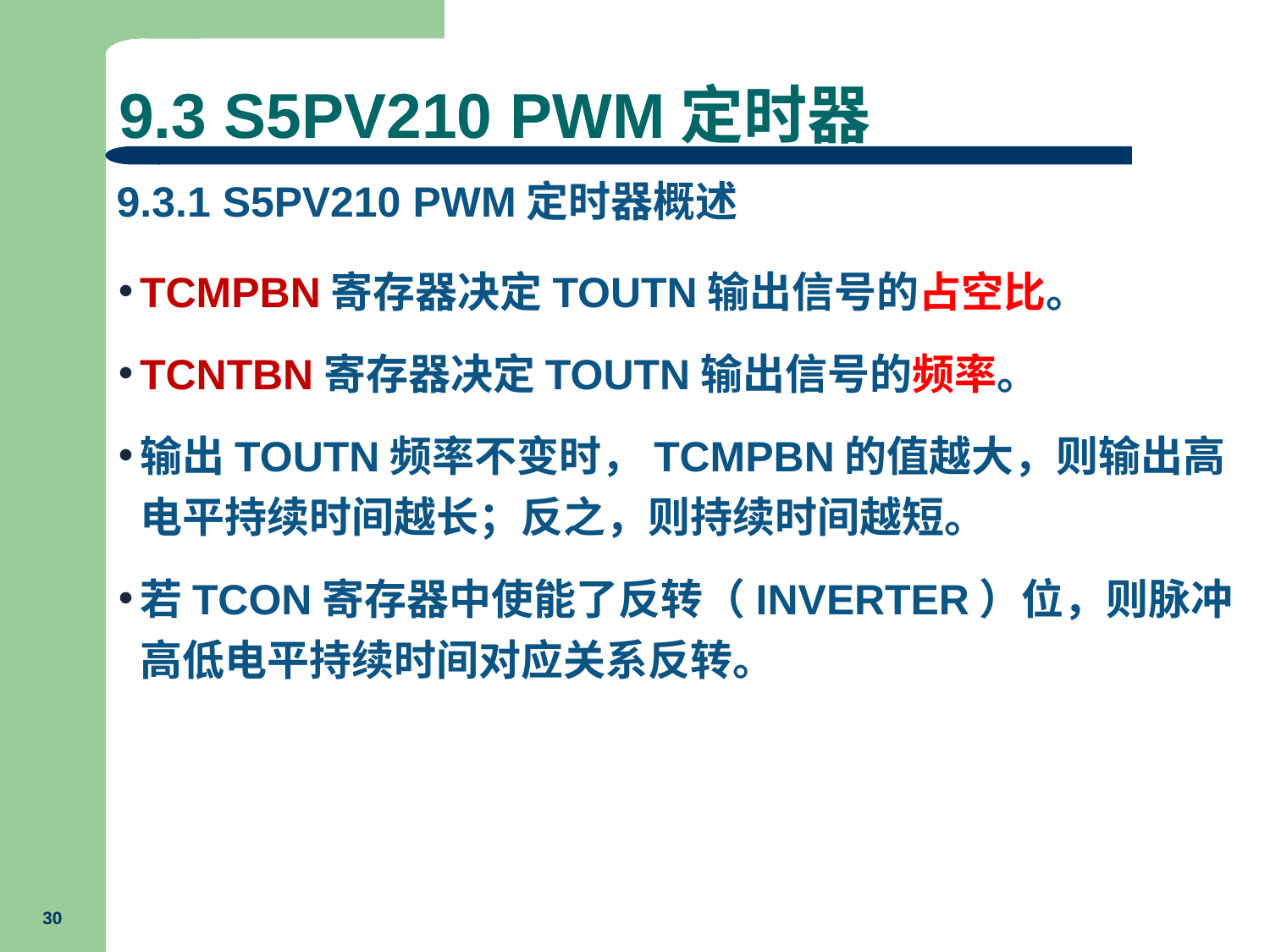

# 9.3 S5PV210 PWM定时器
9.3.1 S5PV210 PWM定时器概述
TCMPBn寄存器决定TOUTn输出信号的占空比。
TCNTBn寄存器决定TOUTn输出信号的频率。
输出TOUTn频率不变时，TCMPBn的值越大，则输出高电平持续时间越长；反之，则持续时间越短。
若TCON寄存器中使能了反转（inverter）位，则脉冲高低电平持续时间对应关系反转。
30